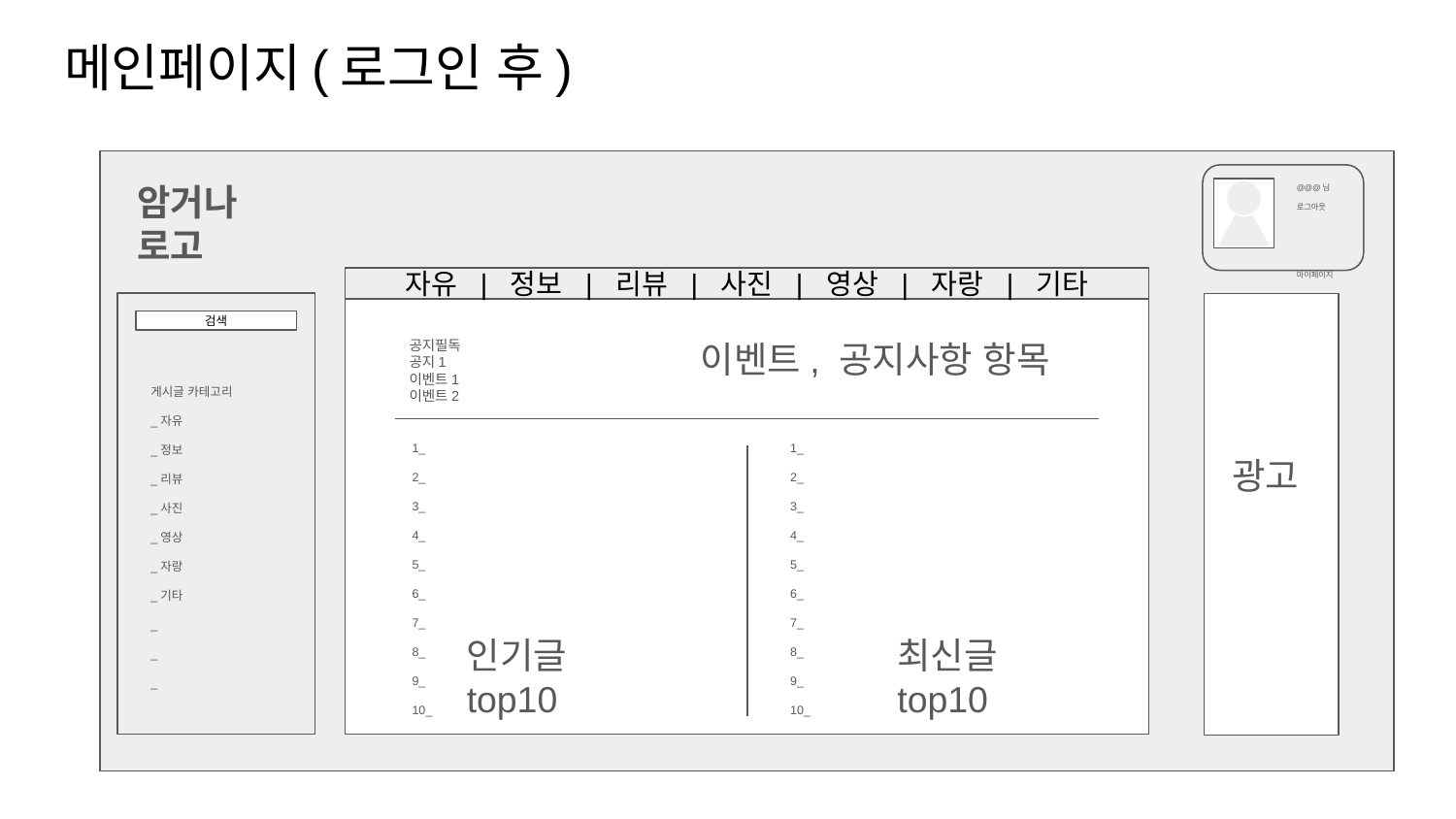

# 메인페이지(로그인 후)

암거나 로고

@@@님
로그아웃

마이페이지

자유  |  정보  |  리뷰  |  사진  |  영상  |  자랑  |  기타

검색
공지필독
공지1
이벤트1
이벤트2
이벤트, 공지사항 항목
게시글 카테고리
_자유
_정보
_리뷰
_사진
_영상
_자랑
_기타
_
_
_
1_
2_
3_
4_
5_
6_
7_

8_

9_

10_
1_
2_
3_
4_
5_
6_
7_

8_

9_

10_
광고
인기글 top10
최신글top10